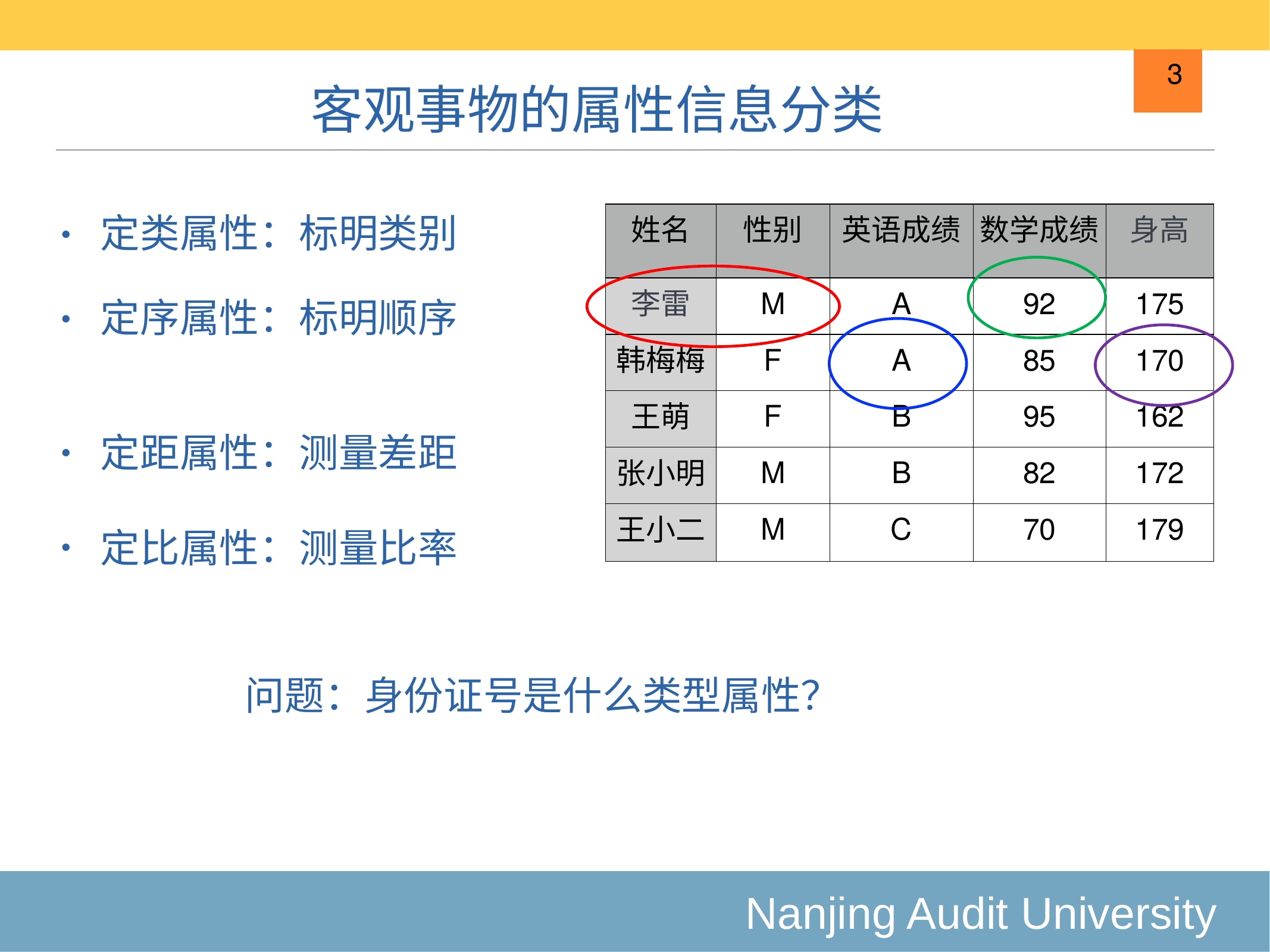

# 客观事物的属性信息分类
3
定类属性：标明类别
定序属性：标明顺序
| 姓名 | 性别 | 英语成绩 | 数学成绩 | 身高 |
| --- | --- | --- | --- | --- |
| 李雷 | M | A | 92 | 175 |
| 韩梅梅 | F | A | 85 | 170 |
| 王萌 | F | B | 95 | 162 |
| 张小明 | M | B | 82 | 172 |
| 王小二 | M | C | 70 | 179 |

定距属性：测量差距
定比属性：测量比率
问题：身份证号是什么类型属性？